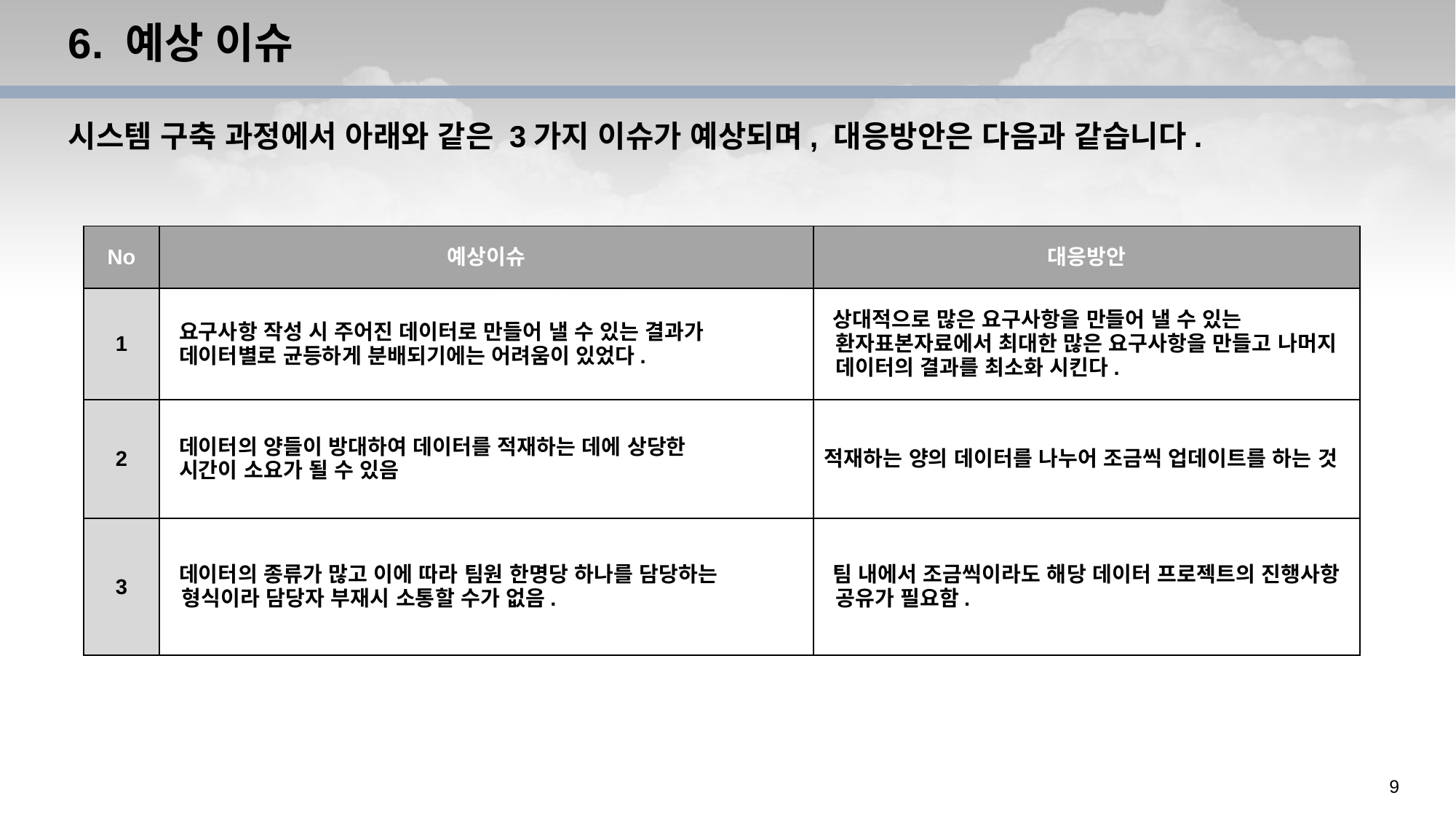

# 6. 예상 이슈
시스템 구축 과정에서 아래와 같은 3가지 이슈가 예상되며, 대응방안은 다음과 같습니다.
| No | 예상이슈 | 대응방안 |
| --- | --- | --- |
| 1 | 요구사항 작성 시 주어진 데이터로 만들어 낼 수 있는 결과가 데이터별로 균등하게 분배되기에는 어려움이 있었다. | 상대적으로 많은 요구사항을 만들어 낼 수 있는 환자표본자료에서 최대한 많은 요구사항을 만들고 나머지 데이터의 결과를 최소화 시킨다. |
| 2 | 데이터의 양들이 방대하여 데이터를 적재하는 데에 상당한 시간이 소요가 될 수 있음 | 적재하는 양의 데이터를 나누어 조금씩 업데이트를 하는 것 |
| 3 | 데이터의 종류가 많고 이에 따라 팀원 한명당 하나를 담당하는 형식이라 담당자 부재시 소통할 수가 없음. | 팀 내에서 조금씩이라도 해당 데이터 프로젝트의 진행사항 공유가 필요함. |